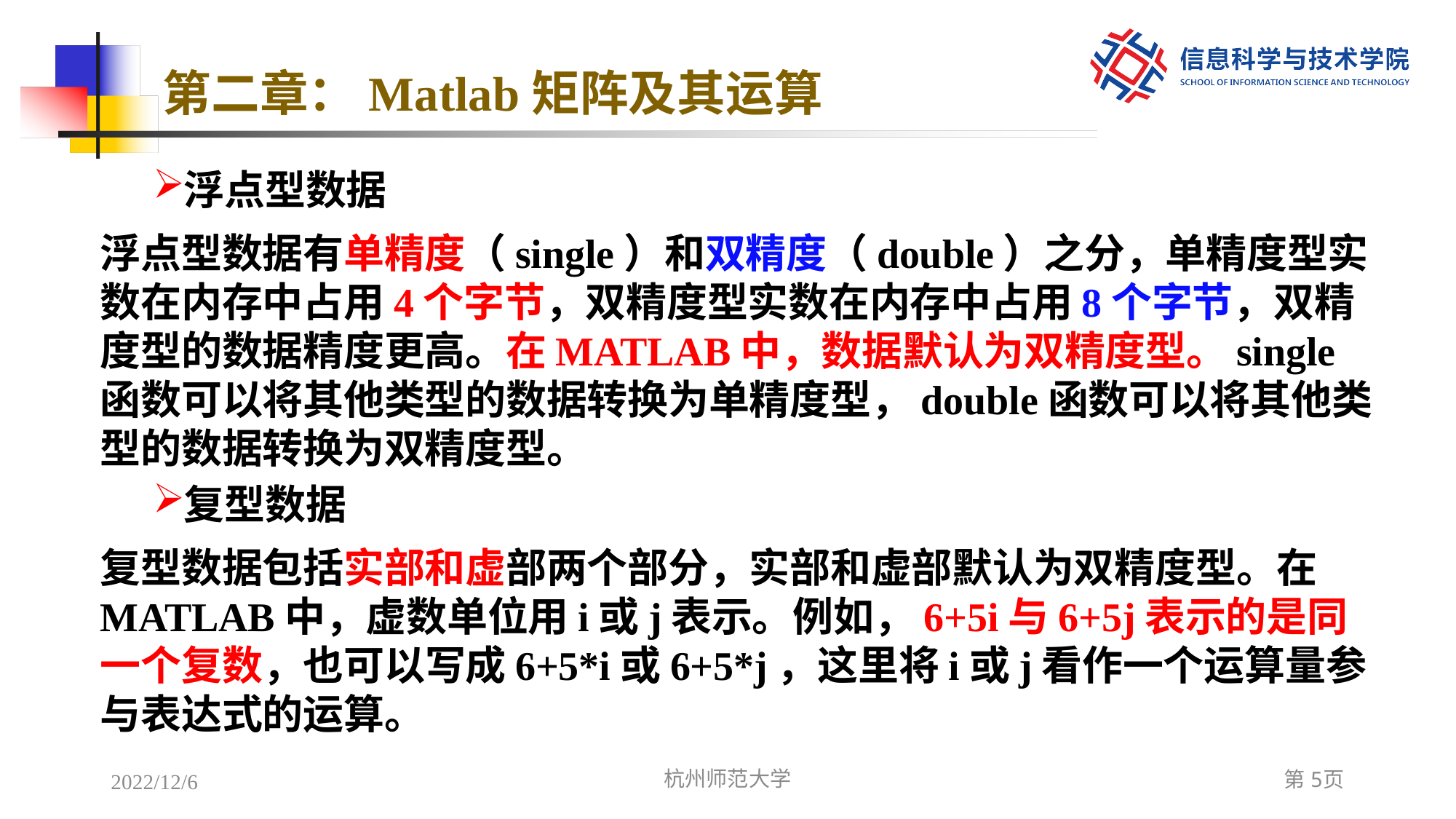

# 第二章：Matlab矩阵及其运算
浮点型数据
	浮点型数据有单精度（single）和双精度（double）之分，单精度型实数在内存中占用4个字节，双精度型实数在内存中占用8个字节，双精度型的数据精度更高。在MATLAB中，数据默认为双精度型。single函数可以将其他类型的数据转换为单精度型，double函数可以将其他类型的数据转换为双精度型。
复型数据
	复型数据包括实部和虚部两个部分，实部和虚部默认为双精度型。在MATLAB中，虚数单位用i或j表示。例如，6+5i与6+5j表示的是同一个复数，也可以写成6+5*i或6+5*j，这里将i或j看作一个运算量参与表达式的运算。

2022/12/6
杭州师范大学
第5页